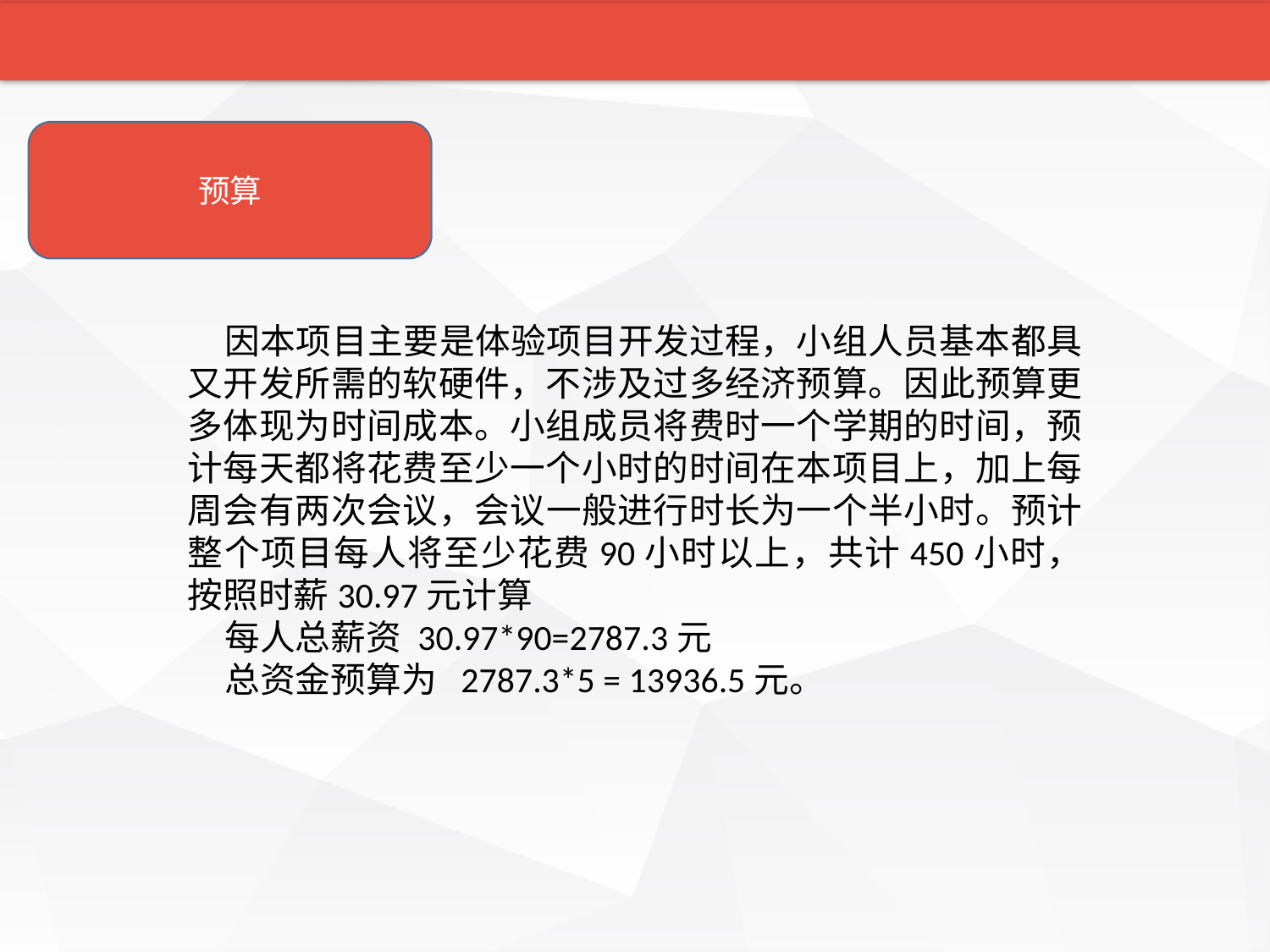

介绍
项目说明
项目计划
支持条件
计划要点
成员分工

预算
因本项目主要是体验项目开发过程，小组人员基本都具又开发所需的软硬件，不涉及过多经济预算。因此预算更多体现为时间成本。小组成员将费时一个学期的时间，预计每天都将花费至少一个小时的时间在本项目上，加上每周会有两次会议，会议一般进行时长为一个半小时。预计整个项目每人将至少花费90小时以上，共计450小时，按照时薪30.97元计算
每人总薪资 30.97*90=2787.3元
总资金预算为  2787.3*5 = 13936.5元。